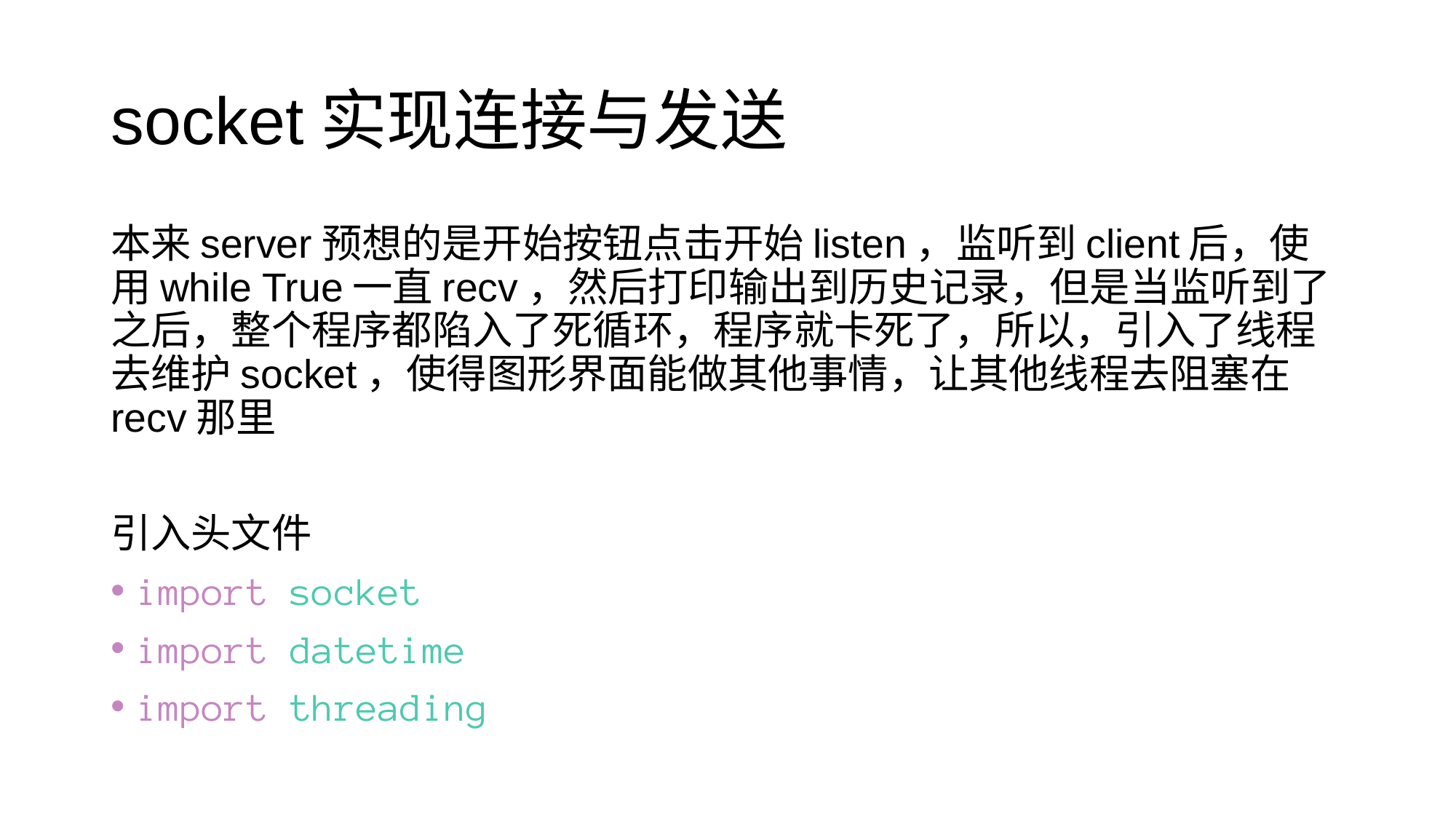

# socket实现连接与发送
本来server预想的是开始按钮点击开始listen，监听到client后，使用while True一直recv，然后打印输出到历史记录，但是当监听到了之后，整个程序都陷入了死循环，程序就卡死了，所以，引入了线程去维护socket，使得图形界面能做其他事情，让其他线程去阻塞在recv那里

引入头文件
import socket
import datetime
import threading